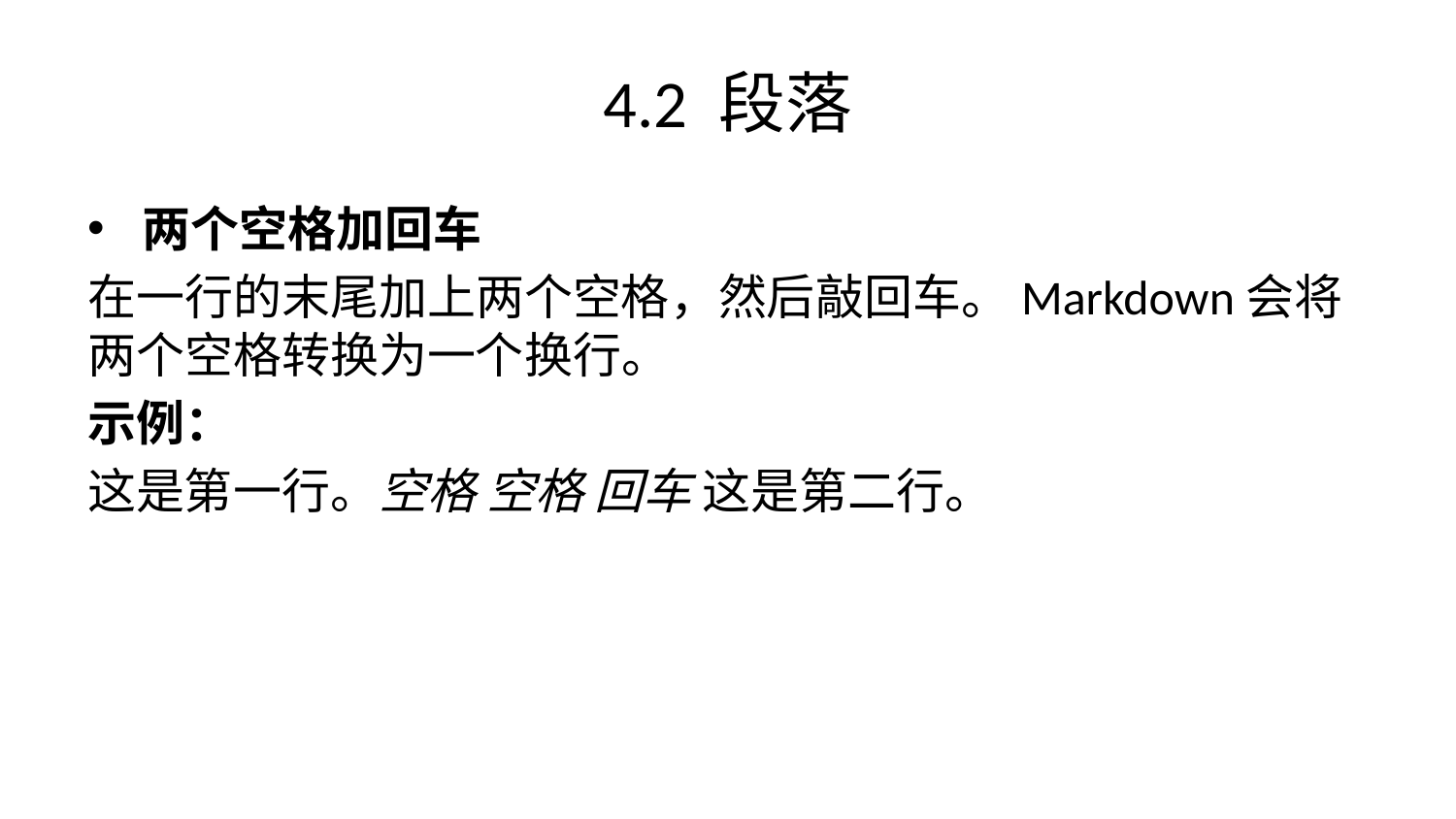

# 4.2 段落
两个空格加回车
在一行的末尾加上两个空格，然后敲回车。Markdown会将两个空格转换为一个换行。
示例：
这是第一行。空格 空格 回车 这是第二行。